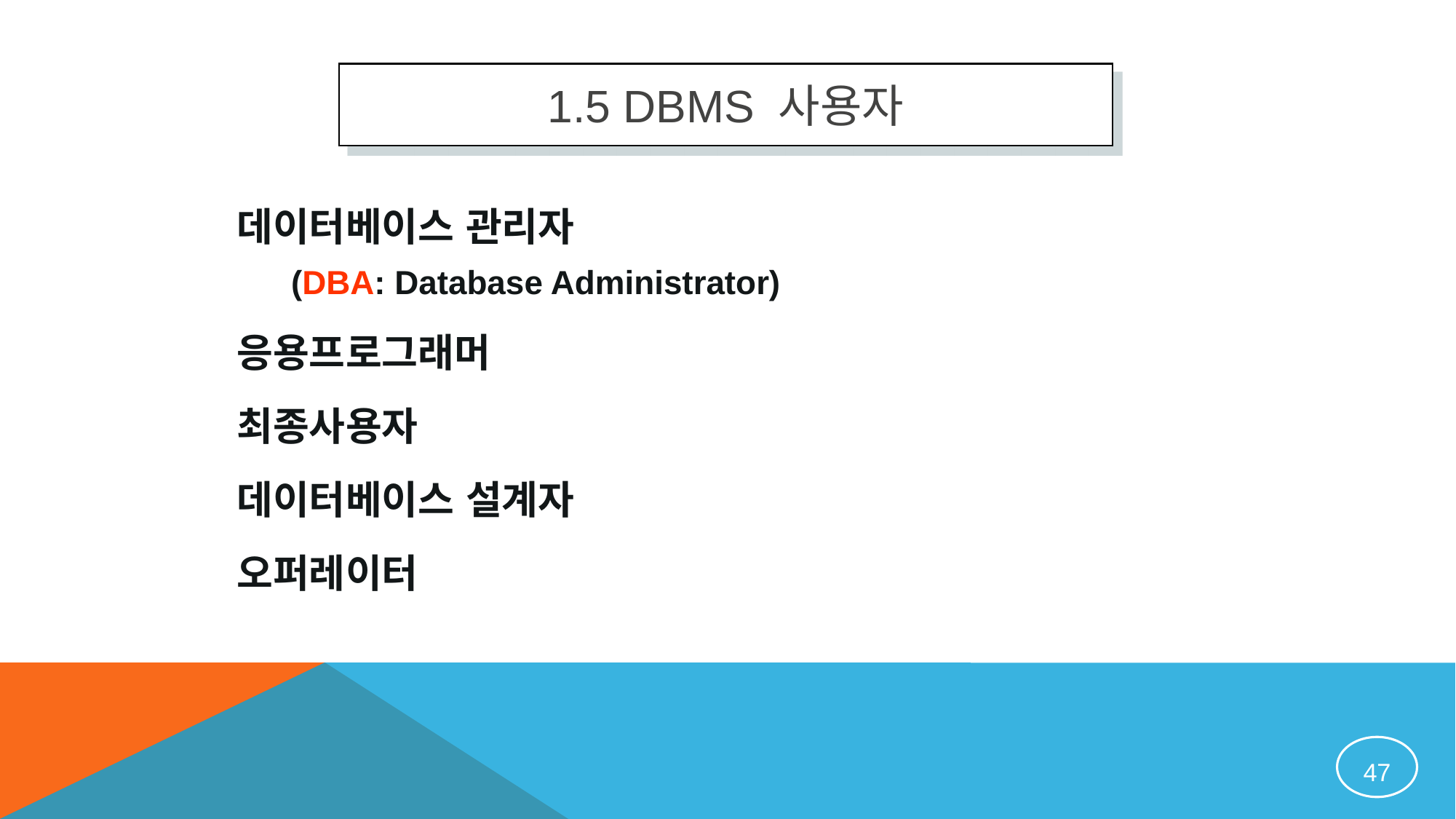

1.5 DBMS 사용자
# 데이터베이스 관리자
(DBA: Database Administrator)
응용프로그래머
최종사용자
데이터베이스 설계자
오퍼레이터

47